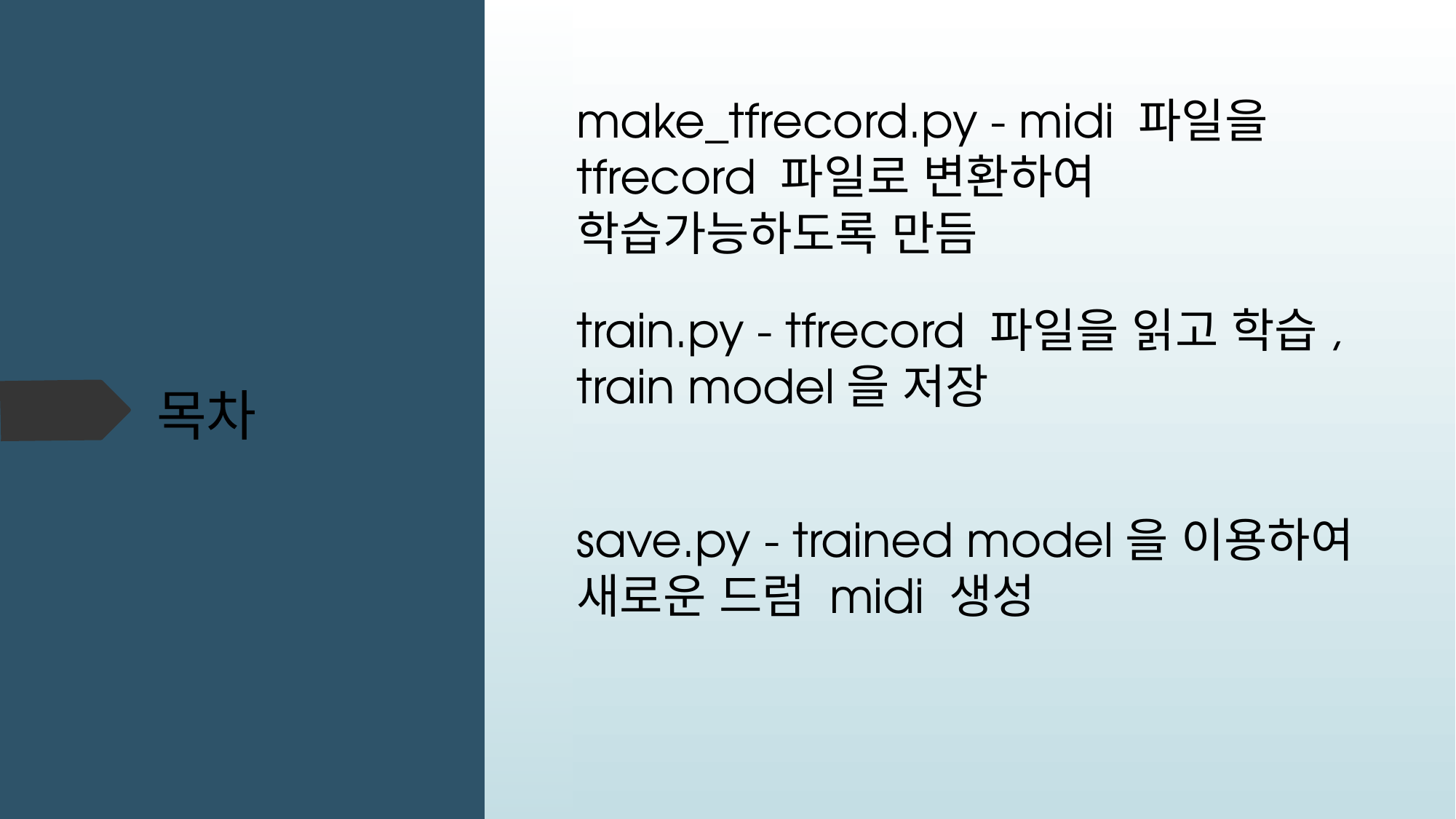

make_tfrecord.py - midi 파일을 tfrecord 파일로 변환하여 학습가능하도록 만듬
train.py - tfrecord 파일을 읽고 학습, train model을 저장
save.py - trained model을 이용하여 새로운 드럼 midi 생성

목차